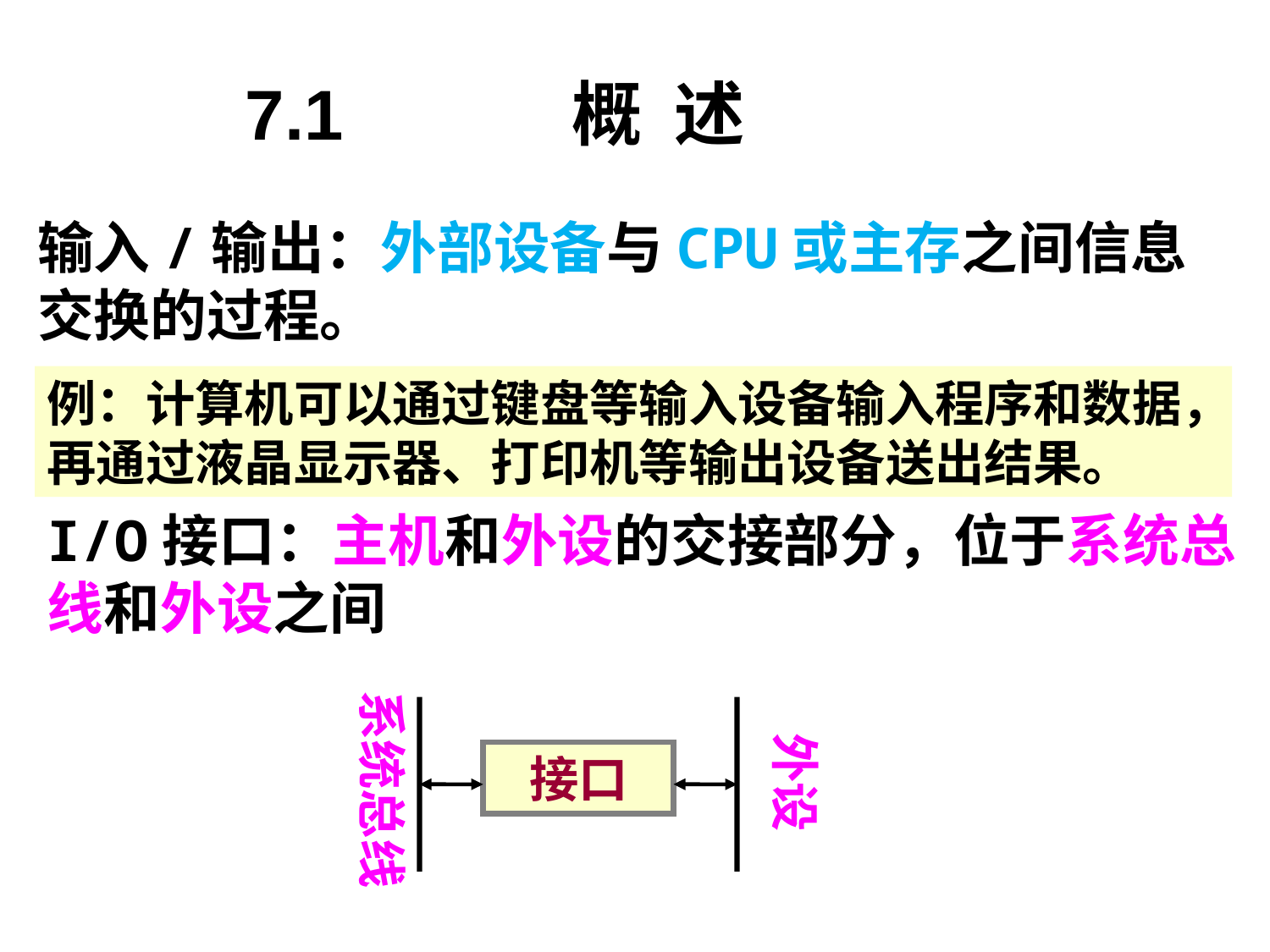

7.1     概  述
输入/输出：外部设备与CPU或主存之间信息交换的过程。
例：计算机可以通过键盘等输入设备输入程序和数据，再通过液晶显示器、打印机等输出设备送出结果。
I/O接口：主机和外设的交接部分，位于系统总线和外设之间
系统总线

外设
  接口

3